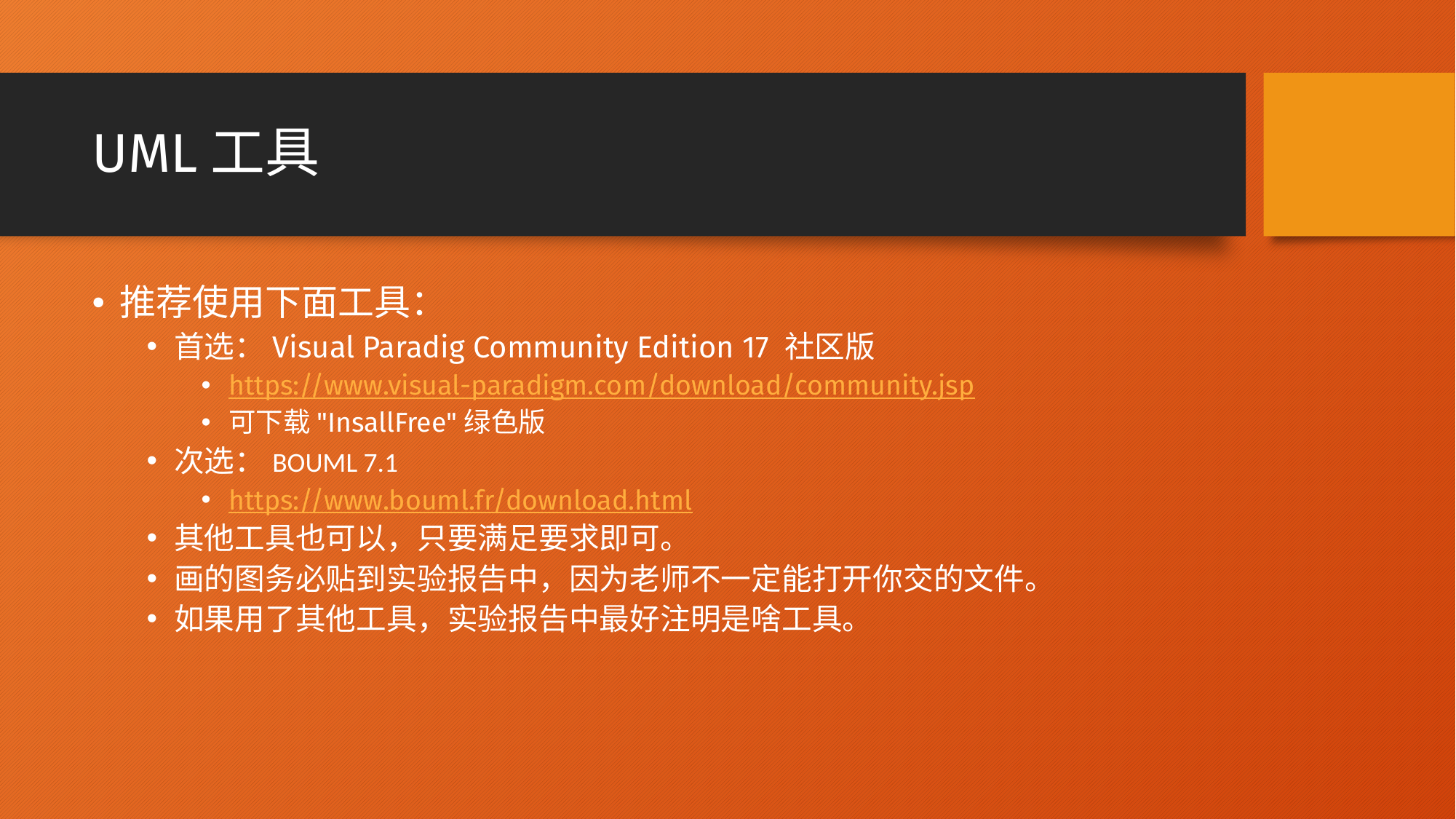

# UML工具
推荐使用下面工具：
首选：Visual Paradig Community Edition 17 社区版
https://www.visual-paradigm.com/download/community.jsp
可下载"InsallFree"绿色版
次选：BOUML 7.1
https://www.bouml.fr/download.html
其他工具也可以，只要满足要求即可。
画的图务必贴到实验报告中，因为老师不一定能打开你交的文件。
如果用了其他工具，实验报告中最好注明是啥工具。